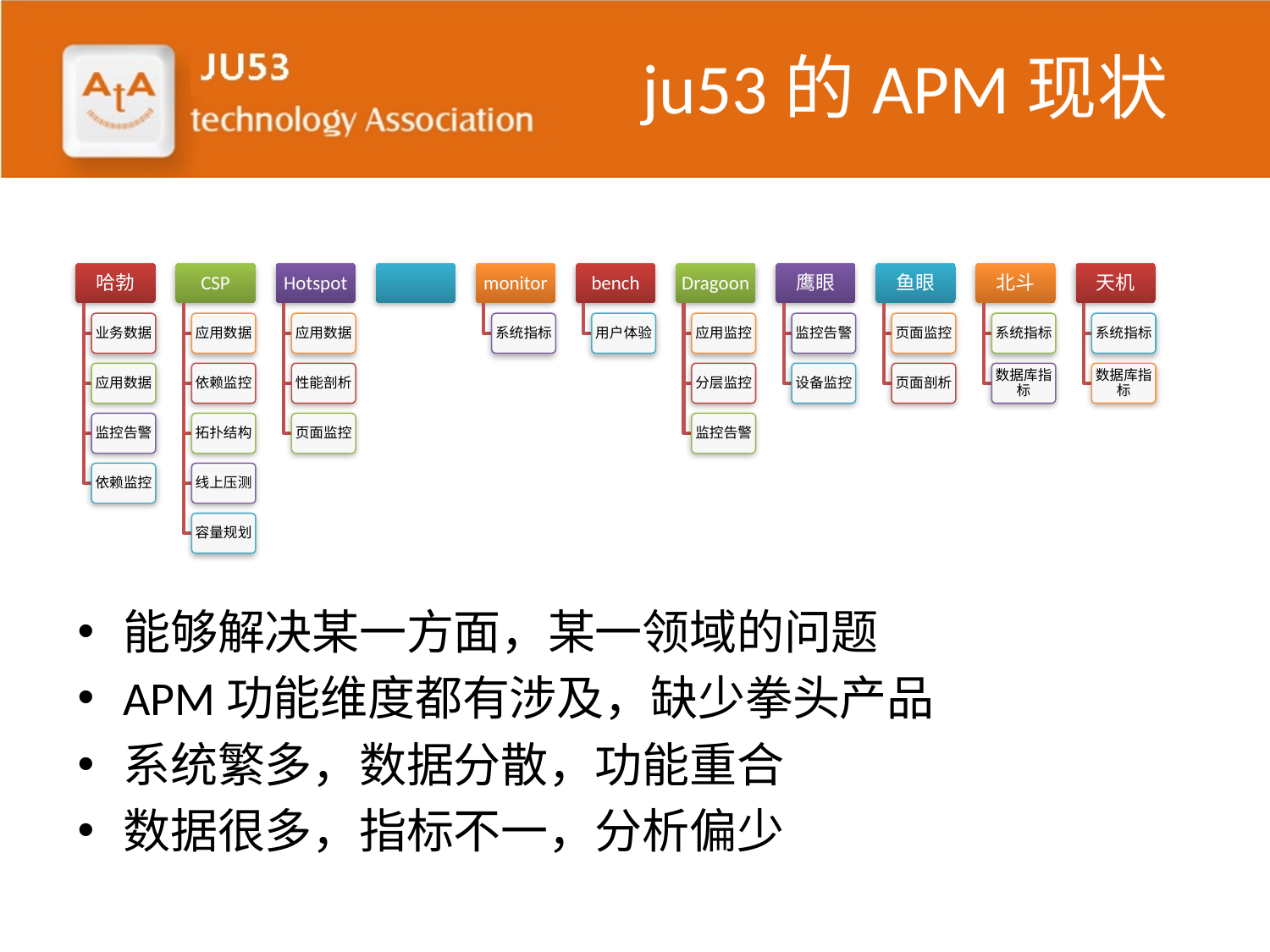

# ju53的APM现状
哈勃
业务数据
应用数据
监控告警
依赖监控
CSP
应用数据
依赖监控
拓扑结构
线上压测
容量规划
Hotspot
应用数据
性能剖析
页面监控

monitor
系统指标
bench
用户体验
Dragoon
应用监控
分层监控
监控告警
鹰眼
监控告警
设备监控
鱼眼
页面监控
页面剖析
北斗
系统指标
数据库指标
天机
系统指标
数据库指标
能够解决某一方面，某一领域的问题
APM功能维度都有涉及，缺少拳头产品
系统繁多，数据分散，功能重合
数据很多，指标不一，分析偏少